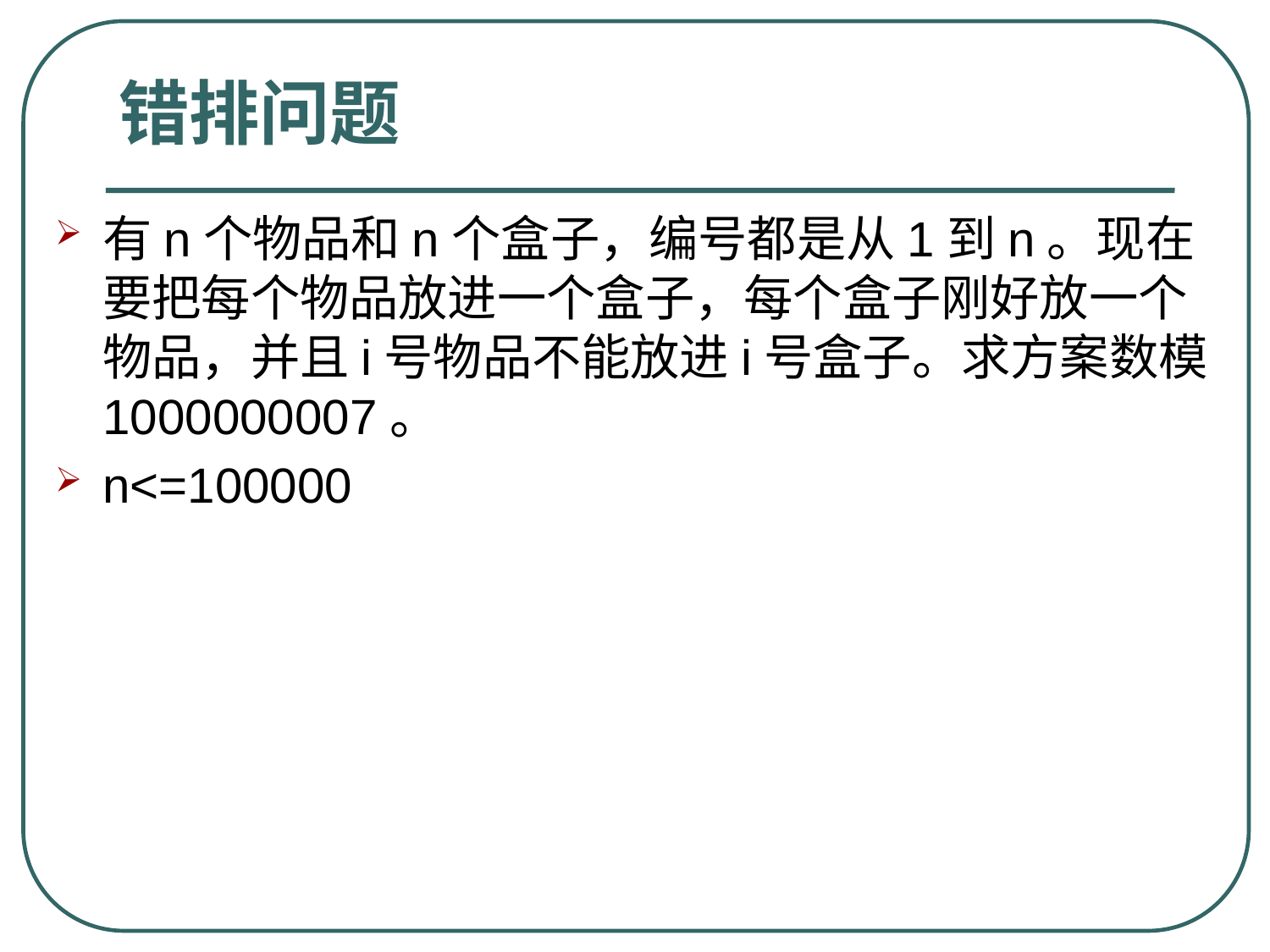

# 错排问题
有n个物品和n个盒子，编号都是从1到n。现在要把每个物品放进一个盒子，每个盒子刚好放一个物品，并且i号物品不能放进i号盒子。求方案数模1000000007。
n<=100000